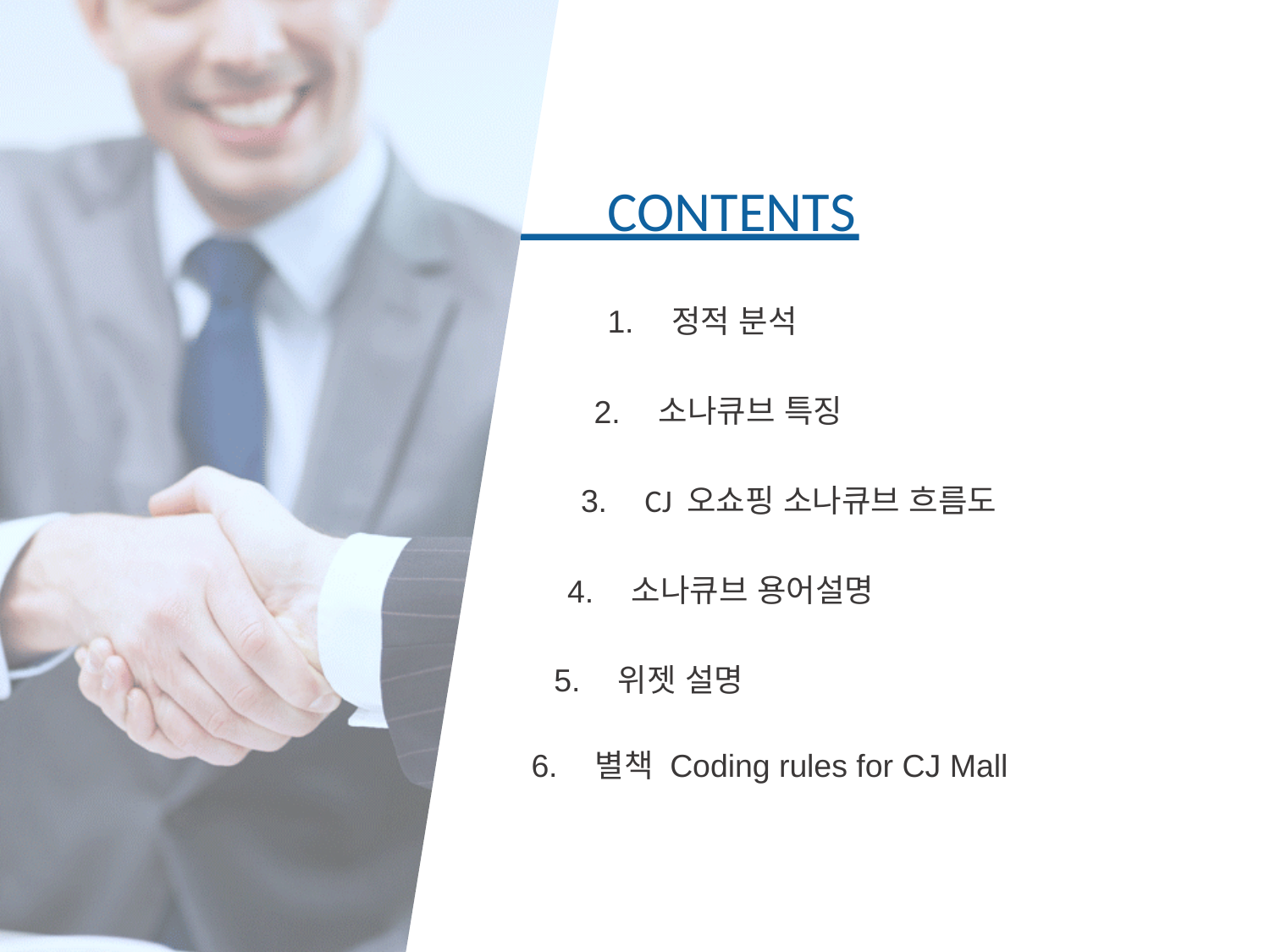

1.
정적 분석
소나큐브 특징
2.
3.
CJ 오쇼핑 소나큐브 흐름도
소나큐브 용어설명
4.
5.
위젯 설명
6.
별책 Coding rules for CJ Mall